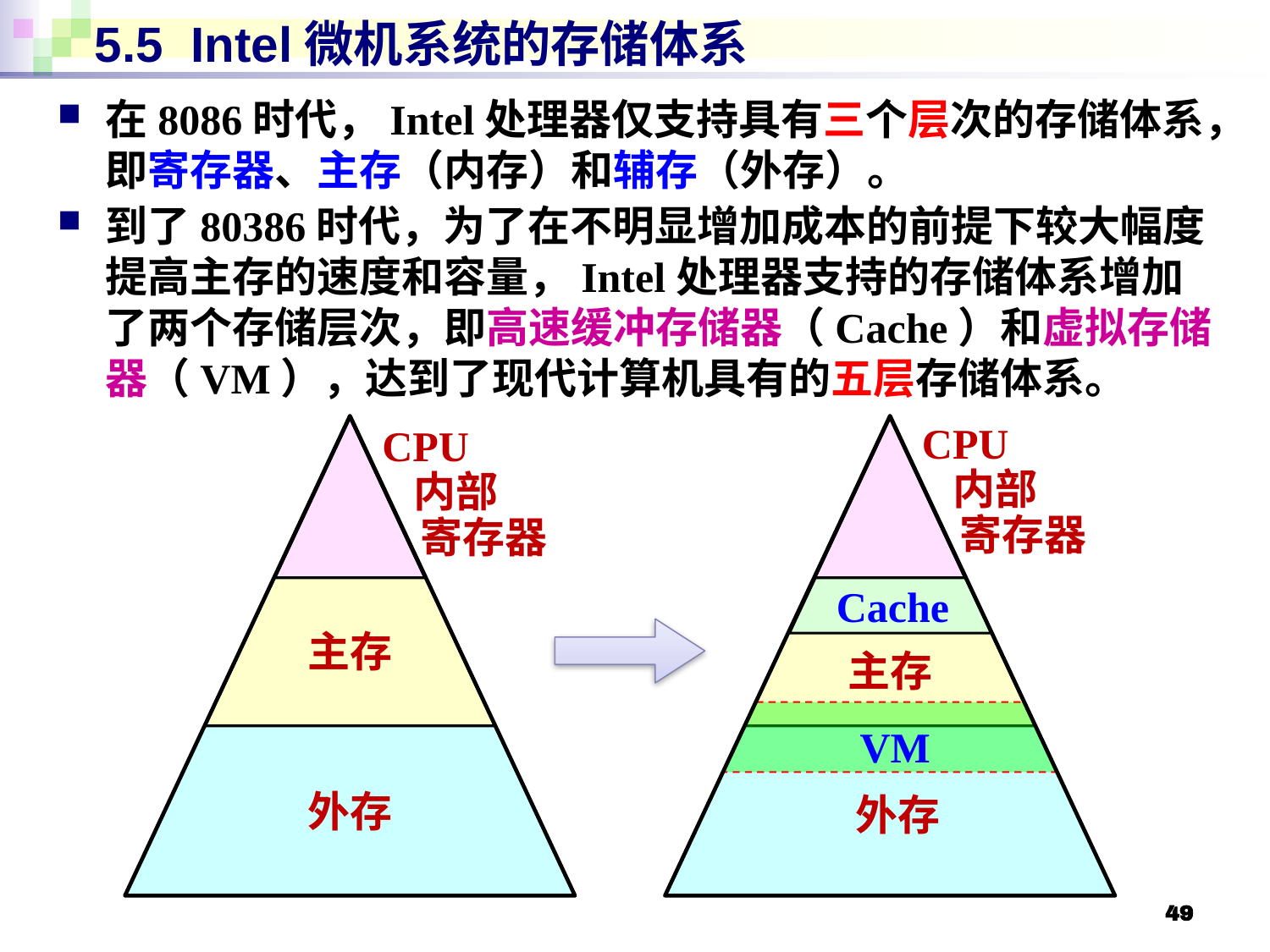

# 5.5  Intel微机系统的存储体系
在8086时代，Intel处理器仅支持具有三个层次的存储体系，即寄存器、主存（内存）和辅存（外存）。
到了80386时代，为了在不明显增加成本的前提下较大幅度提高主存的速度和容量，Intel处理器支持的存储体系增加了两个存储层次，即高速缓冲存储器（Cache）和虚拟存储器（VM），达到了现代计算机具有的五层存储体系。

CPU
  内部
    寄存器

CPU
  内部
    寄存器
Cache
主存

主存

VM
外存
外存
49